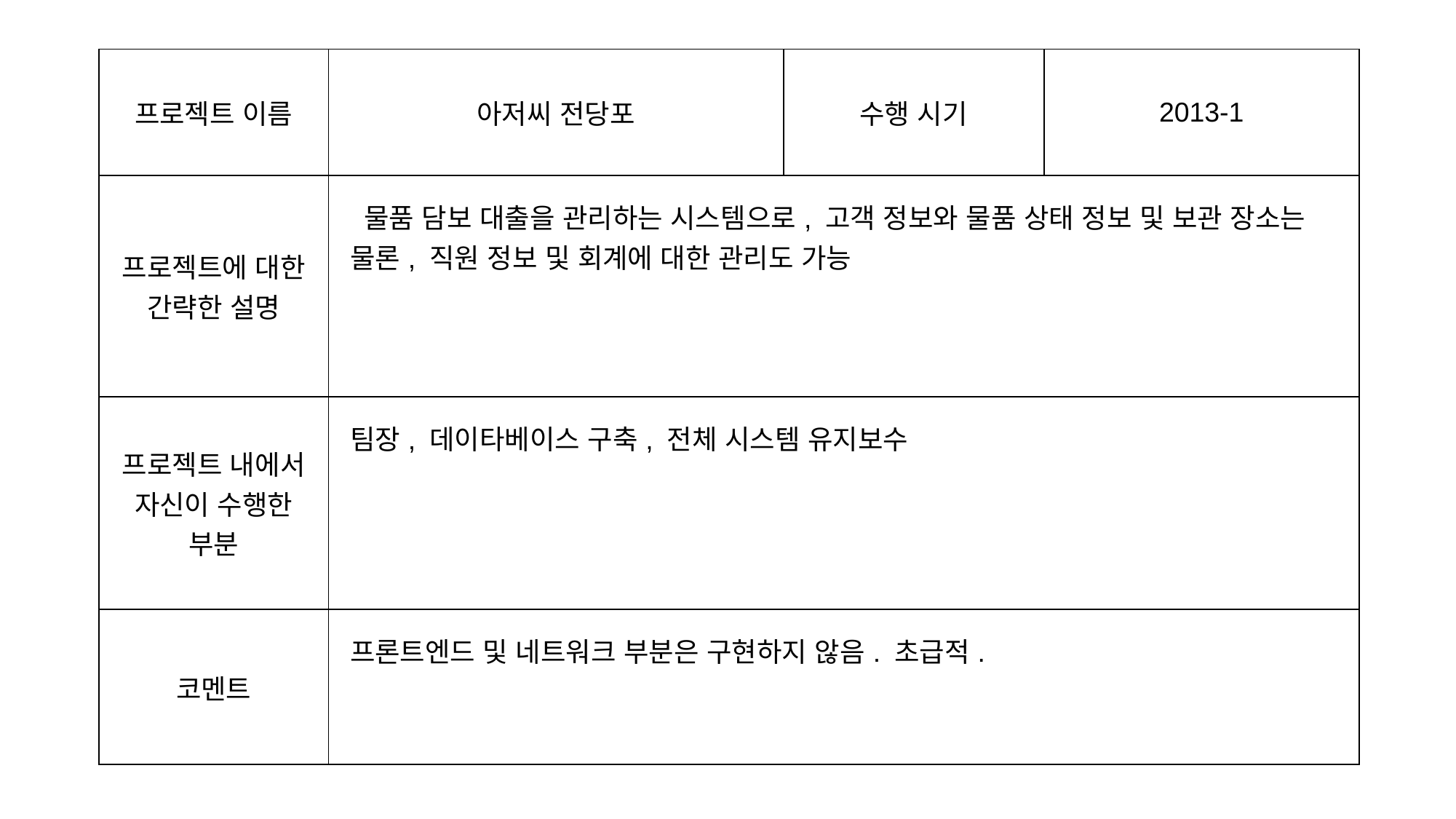

| 프로젝트 이름 | 아저씨 전당포 | 수행 시기 | 2013-1 |
| --- | --- | --- | --- |
| 프로젝트에 대한 간략한 설명 | 물품 담보 대출을 관리하는 시스템으로, 고객 정보와 물품 상태 정보 및 보관 장소는 물론, 직원 정보 및 회계에 대한 관리도 가능 |  |  |
| 프로젝트 내에서 자신이 수행한 부분 | 팀장, 데이타베이스 구축, 전체 시스템 유지보수 |  |  |
| 코멘트 | 프론트엔드 및 네트워크 부분은 구현하지 않음. 초급적. |  |  |